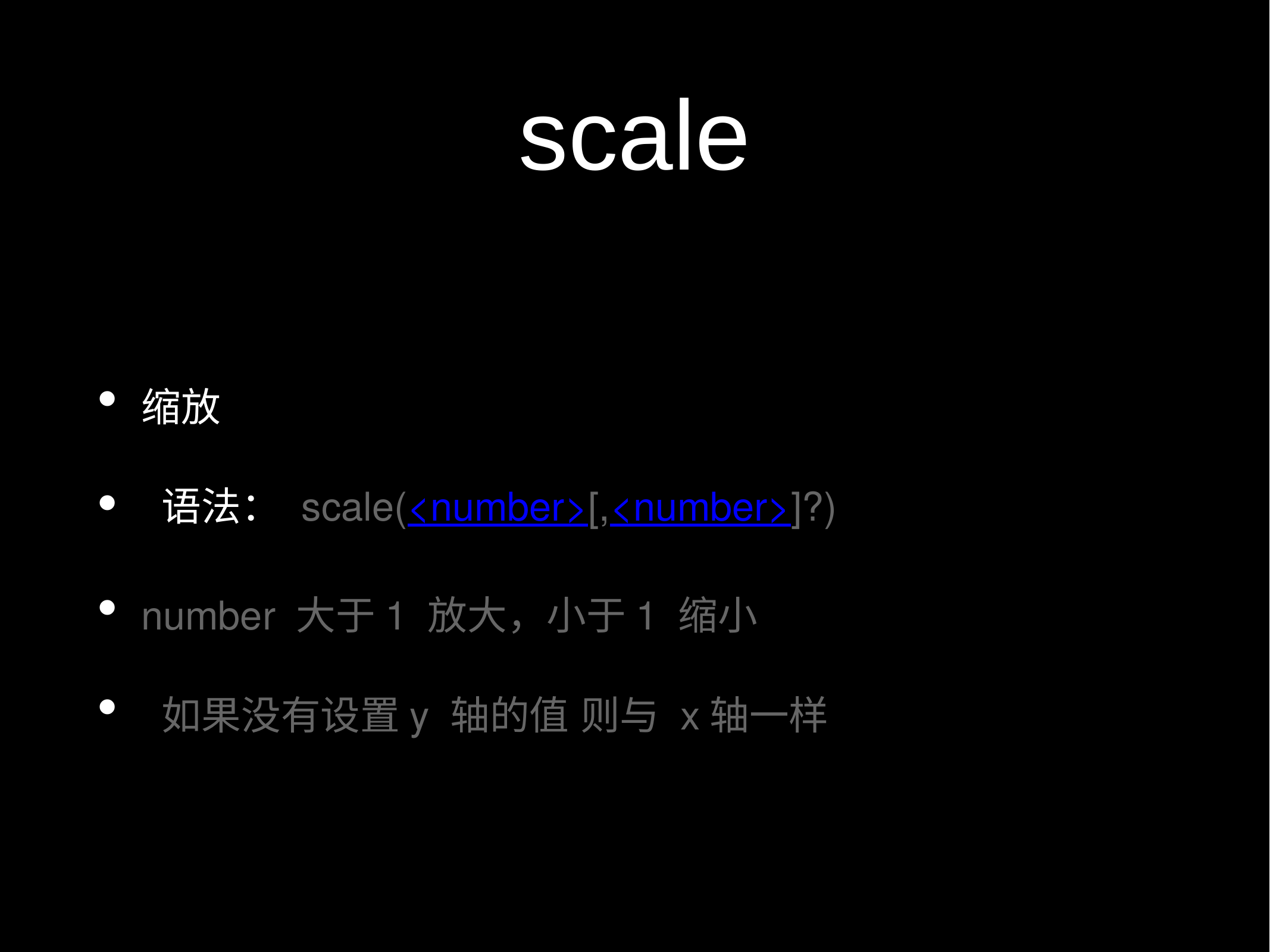

# scale
缩放
 语法： scale(<number>[,<number>]?)
number 大于1 放大，小于1 缩小
 如果没有设置y 轴的值 则与 x轴一样